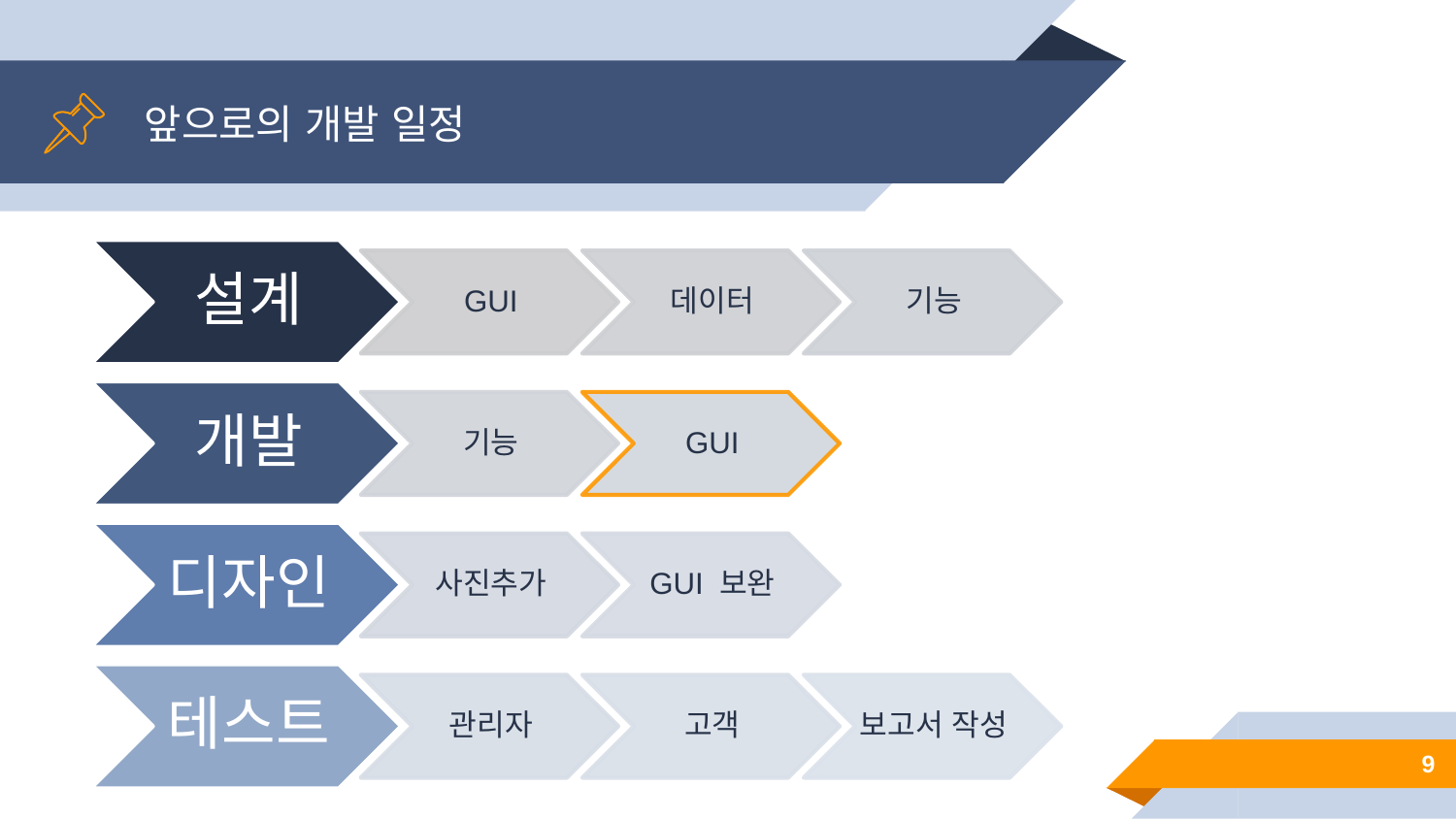

# 앞으로의 개발 일정

설계
GUI
데이터
기능
개발
기능
GUI
디자인
사진추가
GUI 보완
테스트
관리자
고객
보고서 작성
9